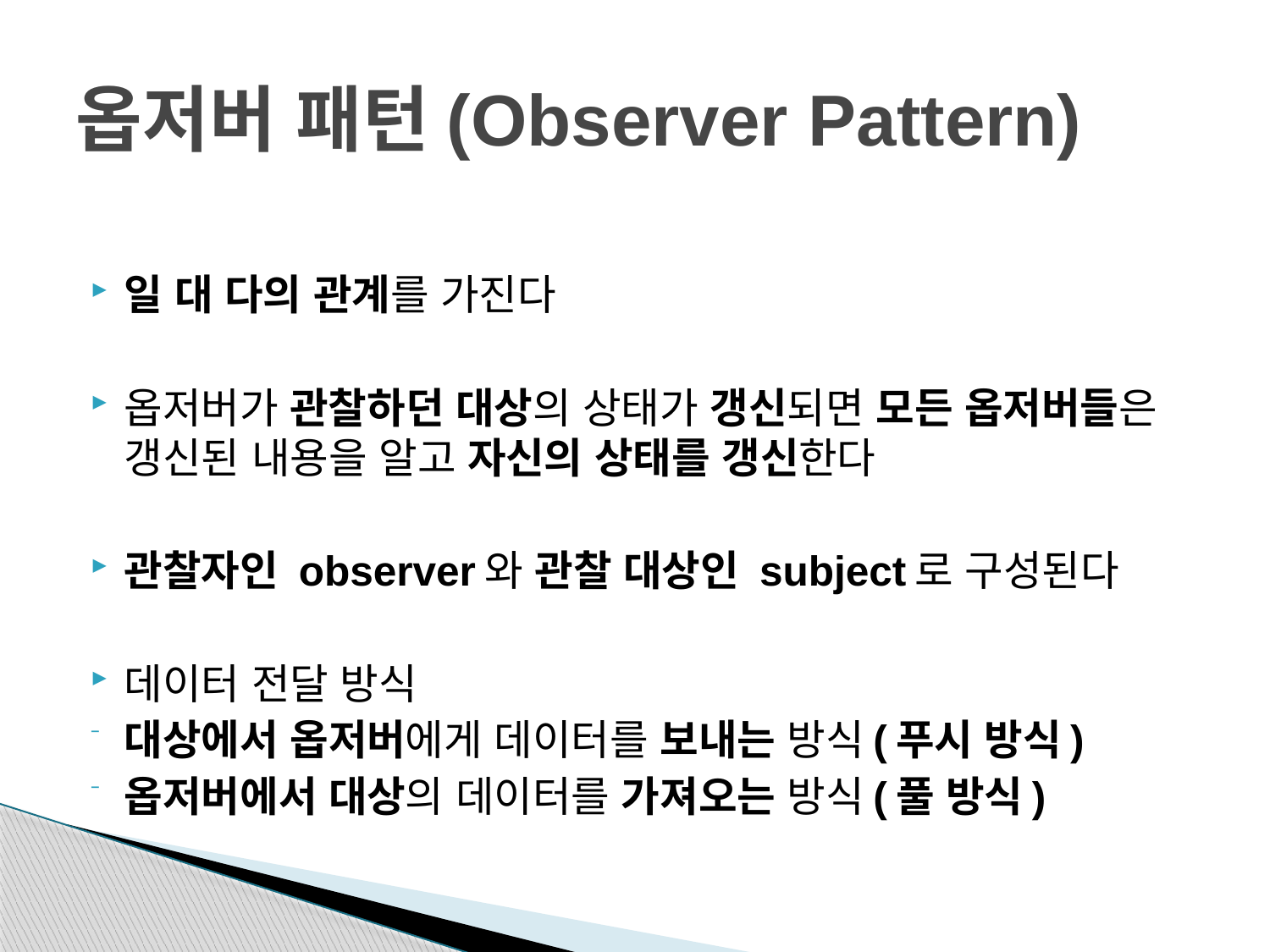

# 옵저버 패턴(Observer Pattern)

일 대 다의 관계를 가진다

옵저버가 관찰하던 대상의 상태가 갱신되면 모든 옵저버들은 갱신된 내용을 알고 자신의 상태를 갱신한다

관찰자인 observer와 관찰 대상인 subject로 구성된다

데이터 전달 방식
대상에서 옵저버에게 데이터를 보내는 방식(푸시 방식)
옵저버에서 대상의 데이터를 가져오는 방식(풀 방식)